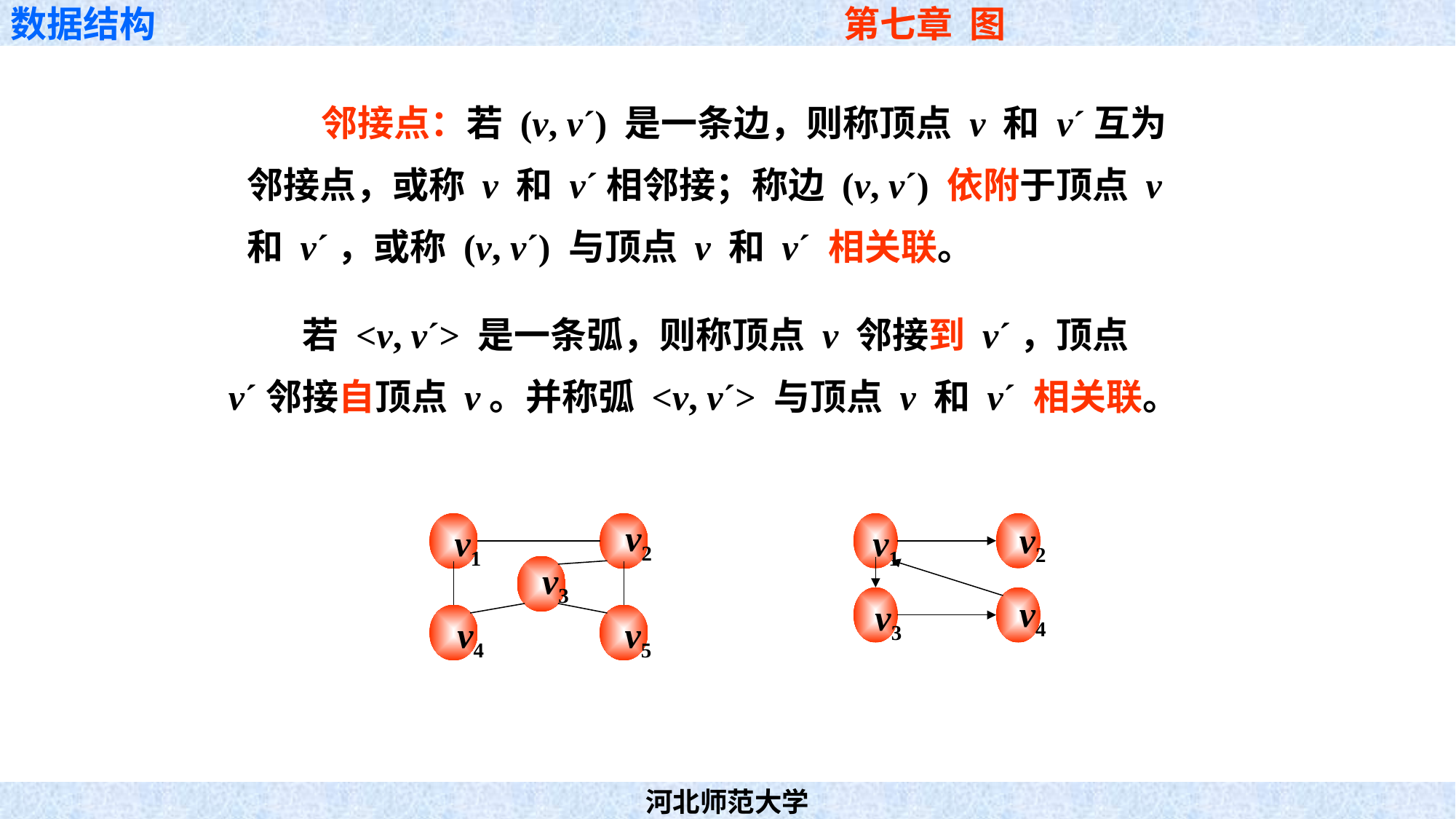

邻接点：若 (v, v´) 是一条边，则称顶点 v 和 v´互为
邻接点，或称 v 和 v´相邻接；称边 (v, v´) 依附于顶点 v
和 v´，或称 (v, v´) 与顶点 v 和 v´ 相关联。
        若 <v, v´> 是一条弧，则称顶点 v 邻接到 v´，顶点
v´邻接自顶点 v。并称弧 <v, v´> 与顶点 v 和 v´ 相关联。
v2

v1
v3

v4
v5
v2

v1
v4

v3